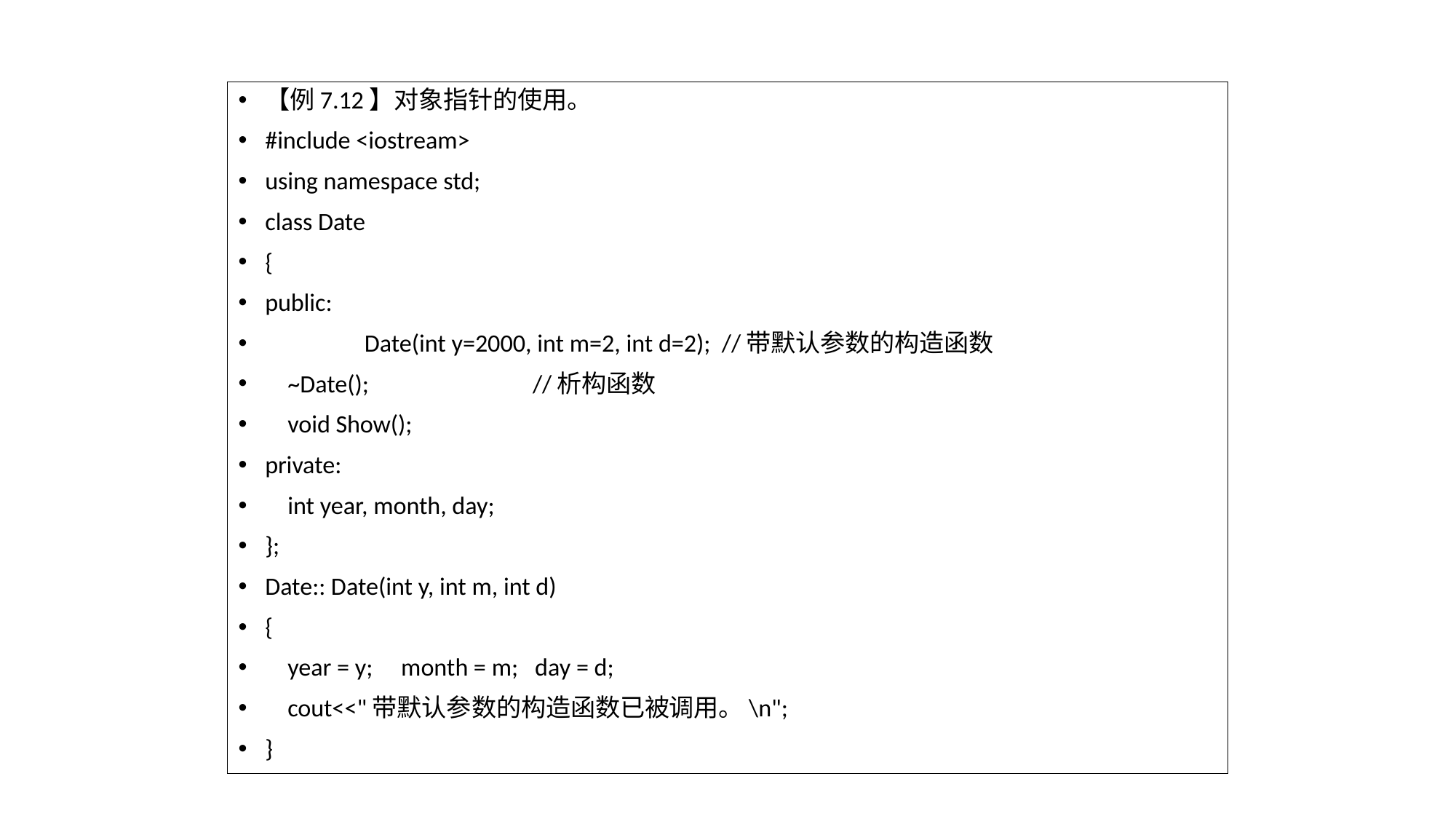

【例7.12】对象指针的使用。
#include <iostream>
using namespace std;
class Date
{
public:
 	Date(int y=2000, int m=2, int d=2);  //带默认参数的构造函数
    ~Date();                             //析构函数
    void Show();
private:
    int year, month, day;
};
Date:: Date(int y, int m, int d)
{
    year = y;     month = m;   day = d;
    cout<<"带默认参数的构造函数已被调用。\n";
}